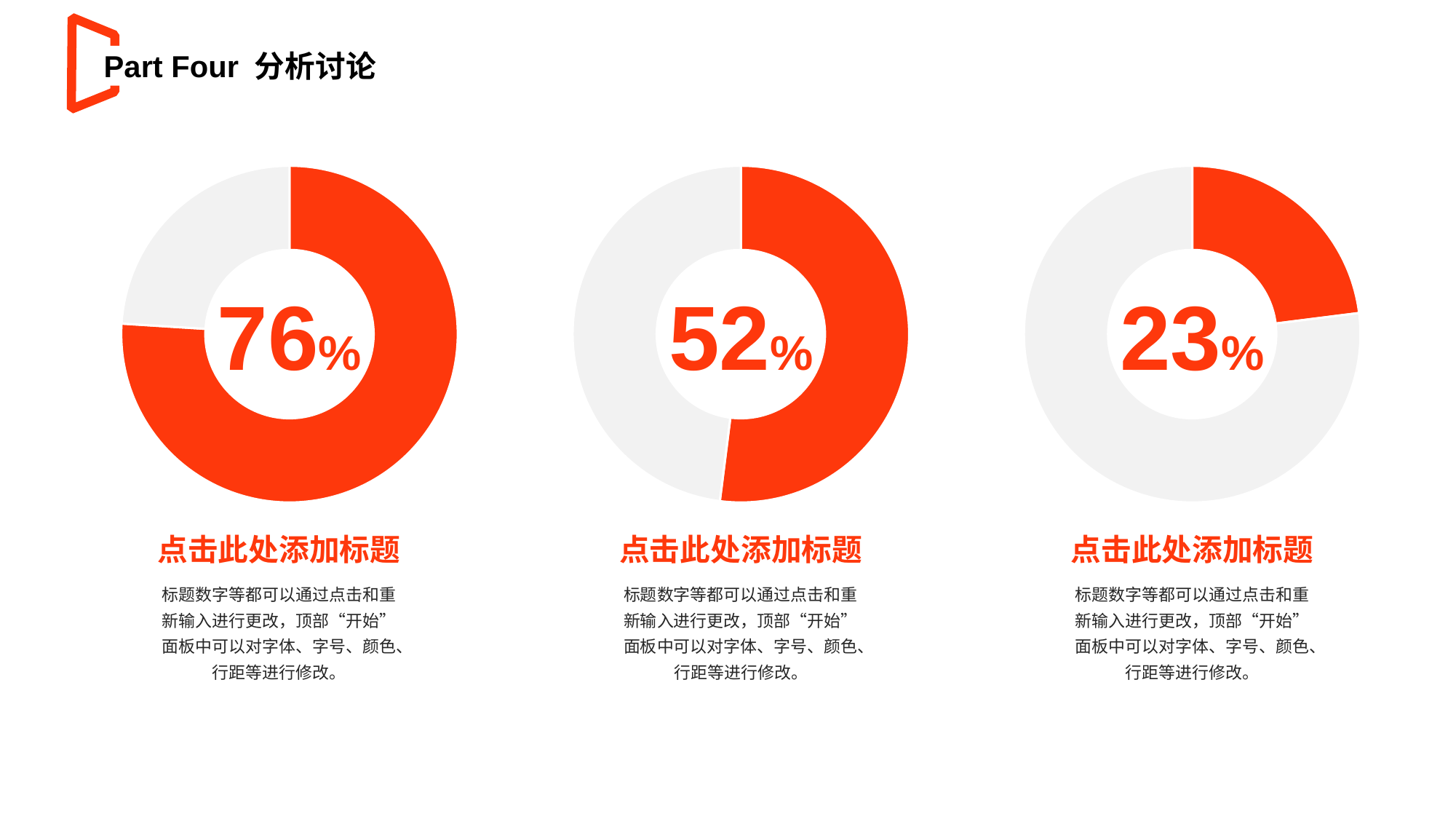

Part Four 分析讨论

### Chart

| Category | 销售额 |
|---|---|
| 第一季度 | 0.76 |
| 第二季度 | 0.24 |

### Chart

| Category | 销售额 |
|---|---|
| 第一季度 | 0.52 |
| 第二季度 | 0.48 |

### Chart

| Category | 销售额 |
|---|---|
| 第一季度 | 0.23 |
| 第二季度 | 0.77 |
76%
52%
23%
点击此处添加标题
点击此处添加标题
点击此处添加标题
标题数字等都可以通过点击和重新输入进行更改，顶部“开始”面板中可以对字体、字号、颜色、行距等进行修改。
标题数字等都可以通过点击和重新输入进行更改，顶部“开始”面板中可以对字体、字号、颜色、行距等进行修改。
标题数字等都可以通过点击和重新输入进行更改，顶部“开始”面板中可以对字体、字号、颜色、行距等进行修改。